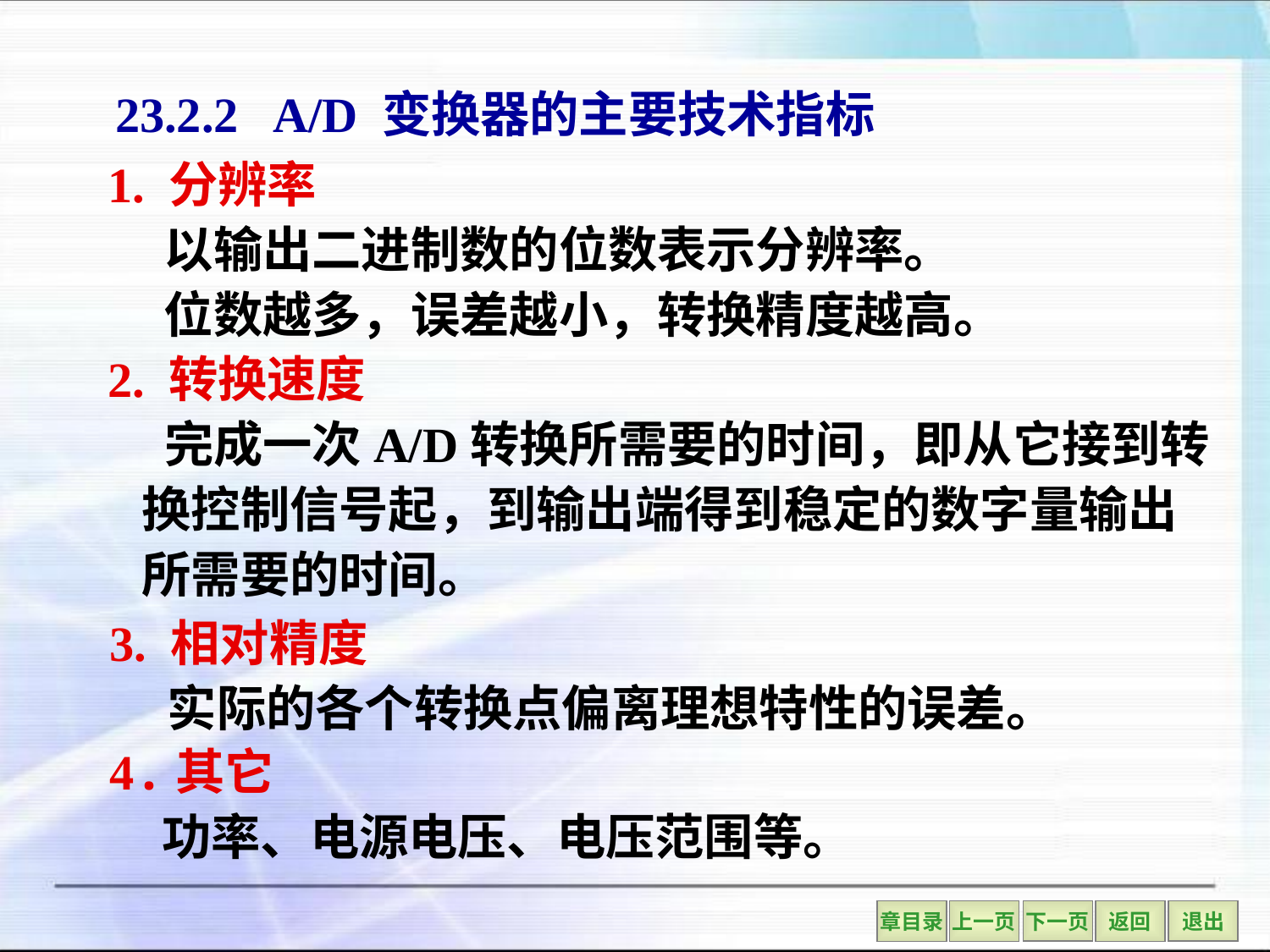

# 23.2.2   A/D 变换器的主要技术指标
1. 分辨率
    以输出二进制数的位数表示分辨率。
    位数越多，误差越小，转换精度越高。
2. 转换速度
    完成一次A/D转换所需要的时间，即从它接到转
  换控制信号起，到输出端得到稳定的数字量输出
  所需要的时间。
3. 相对精度
     实际的各个转换点偏离理想特性的误差。
    4.其它
        功率、电源电压、电压范围等。